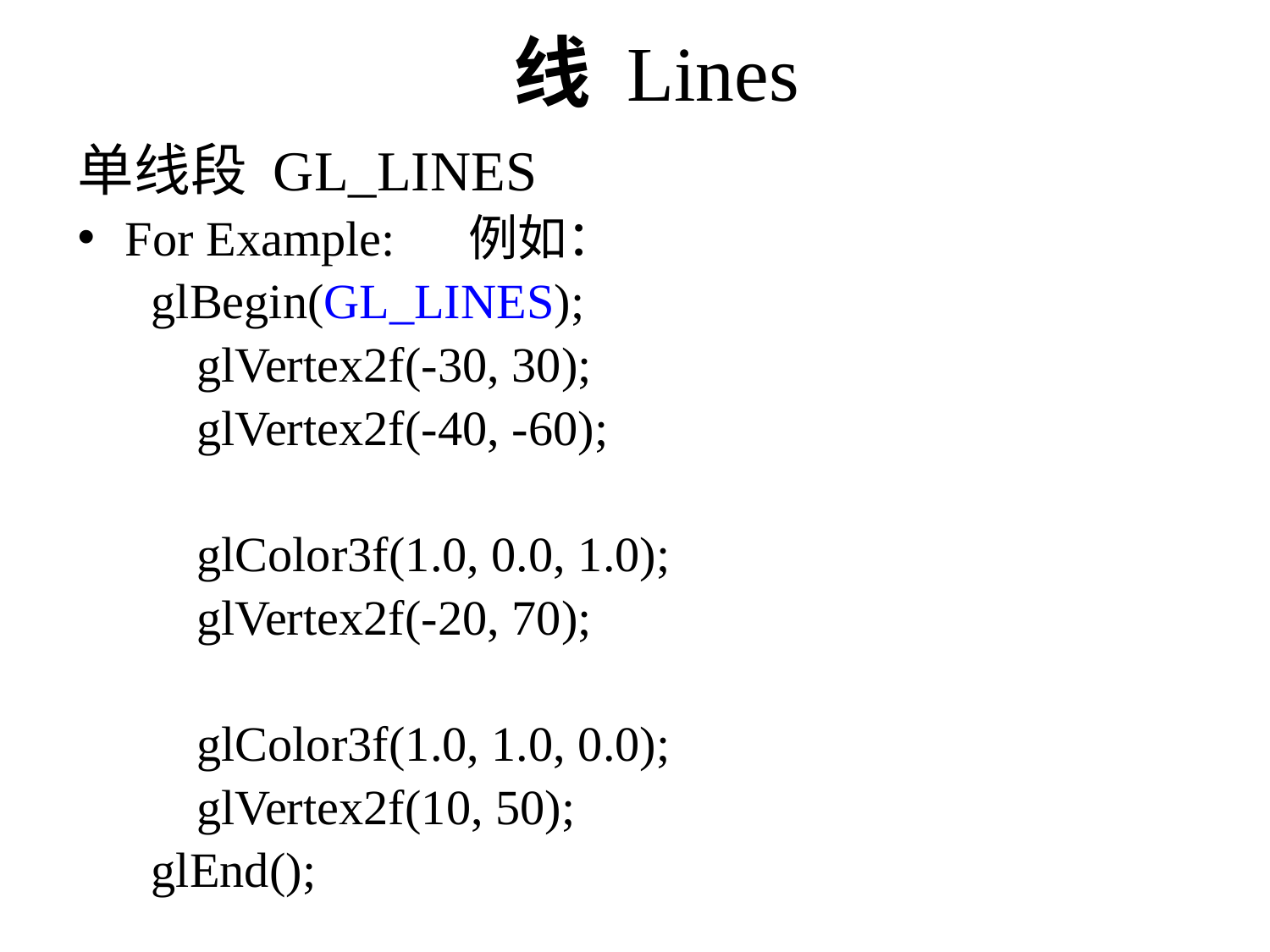

# 线 Lines
单线段 GL_LINES
For Example:     例如：
      glBegin(GL_LINES);
glVertex2f(-30, 30);
glVertex2f(-40, -60);

glColor3f(1.0, 0.0, 1.0);
glVertex2f(-20, 70);

glColor3f(1.0, 1.0, 0.0);
glVertex2f(10, 50);
      glEnd();